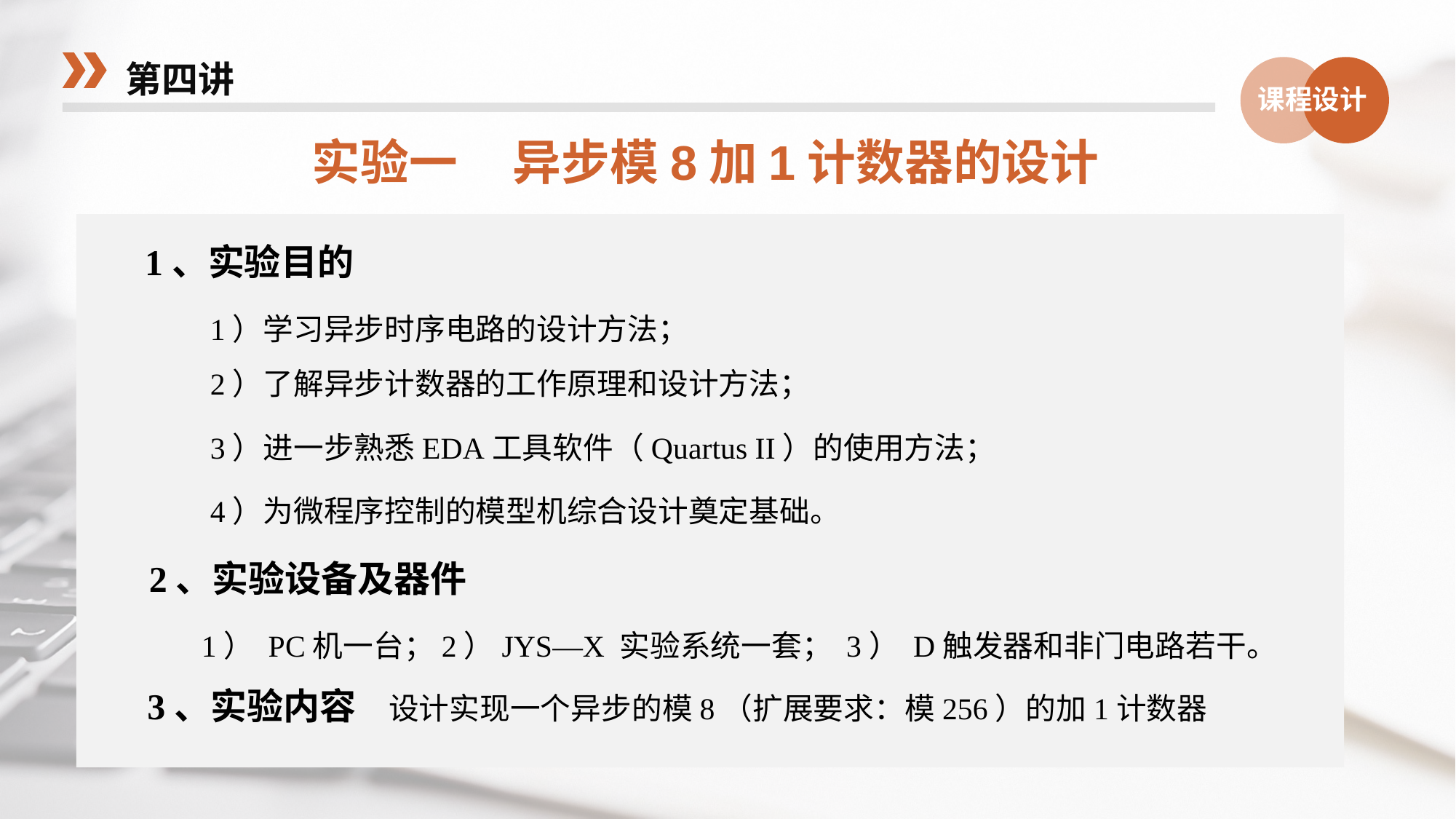

第四讲

课程设计

实验一     异步模8加1计数器的设计

1、实验目的
             1）学习异步时序电路的设计方法；
             2）了解异步计数器的工作原理和设计方法；
             3）进一步熟悉EDA工具软件（Quartus II）的使用方法；
             4）为微程序控制的模型机综合设计奠定基础。
     2、实验设备及器件
           1） PC机一台；2）JYS—X 实验系统一套； 3） D触发器和非门电路若干。
    3、实验内容    设计实现一个异步的模8（扩展要求：模256）的加1计数器